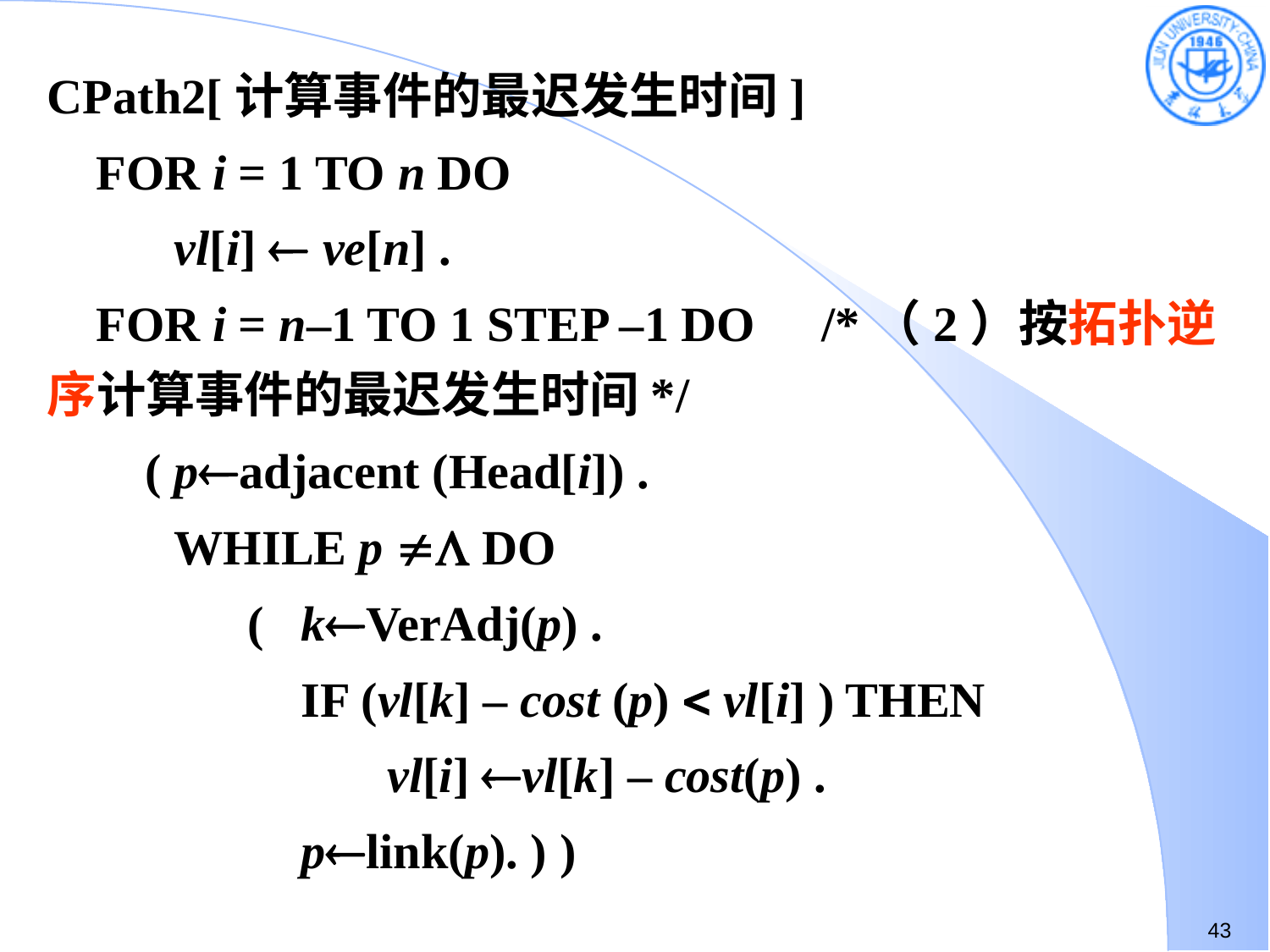

CPath2[计算事件的最迟发生时间]
    FOR i = 1 TO n DO
	vl[i] ← ve[n] .
    FOR i = n–1 TO 1 STEP –1 DO	 /*（2）按拓扑逆序计算事件的最迟发生时间*/
        (	p←adjacent (Head[i]) .
	WHILE p ≠Λ DO
	      (	k←VerAdj(p) .
		IF (vl[k] – cost (p) < vl[i] ) THEN
		       vl[i] ←vl[k] – cost(p) .
		p←link(p). ) )